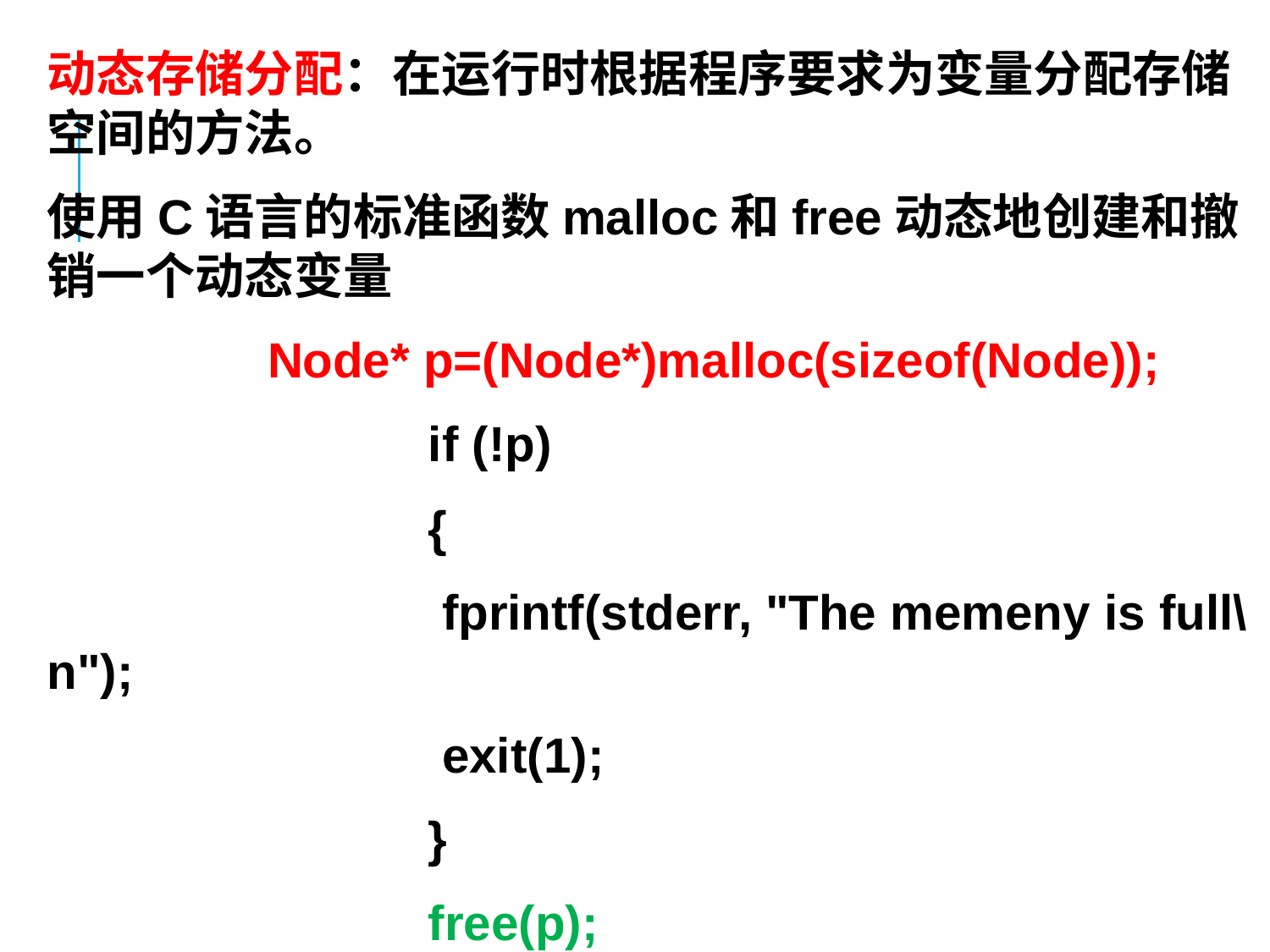

动态存储分配：在运行时根据程序要求为变量分配存储空间的方法。
使用C语言的标准函数malloc和free动态地创建和撤销一个动态变量
                Node* p=(Node*)malloc(sizeof(Node));
			if (!p)
			{
       			 fprintf(stderr, "The memeny is full\n");
       			 exit(1);
			}
			free(p);